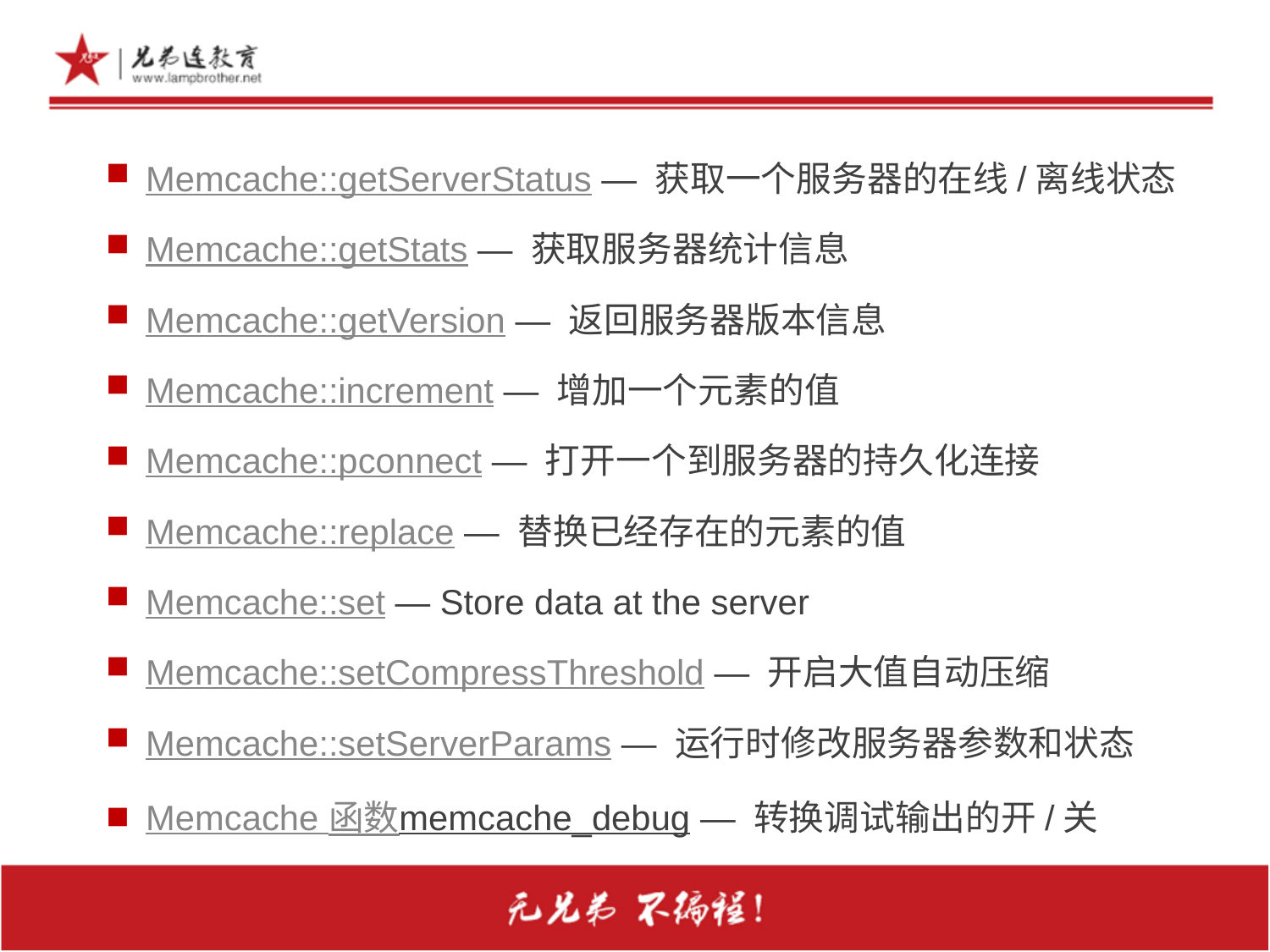

Memcache::getServerStatus — 获取一个服务器的在线/离线状态
Memcache::getStats — 获取服务器统计信息
Memcache::getVersion — 返回服务器版本信息
Memcache::increment — 增加一个元素的值
Memcache::pconnect — 打开一个到服务器的持久化连接
Memcache::replace — 替换已经存在的元素的值
Memcache::set — Store data at the server
Memcache::setCompressThreshold — 开启大值自动压缩
Memcache::setServerParams — 运行时修改服务器参数和状态
Memcache 函数memcache_debug — 转换调试输出的开/关